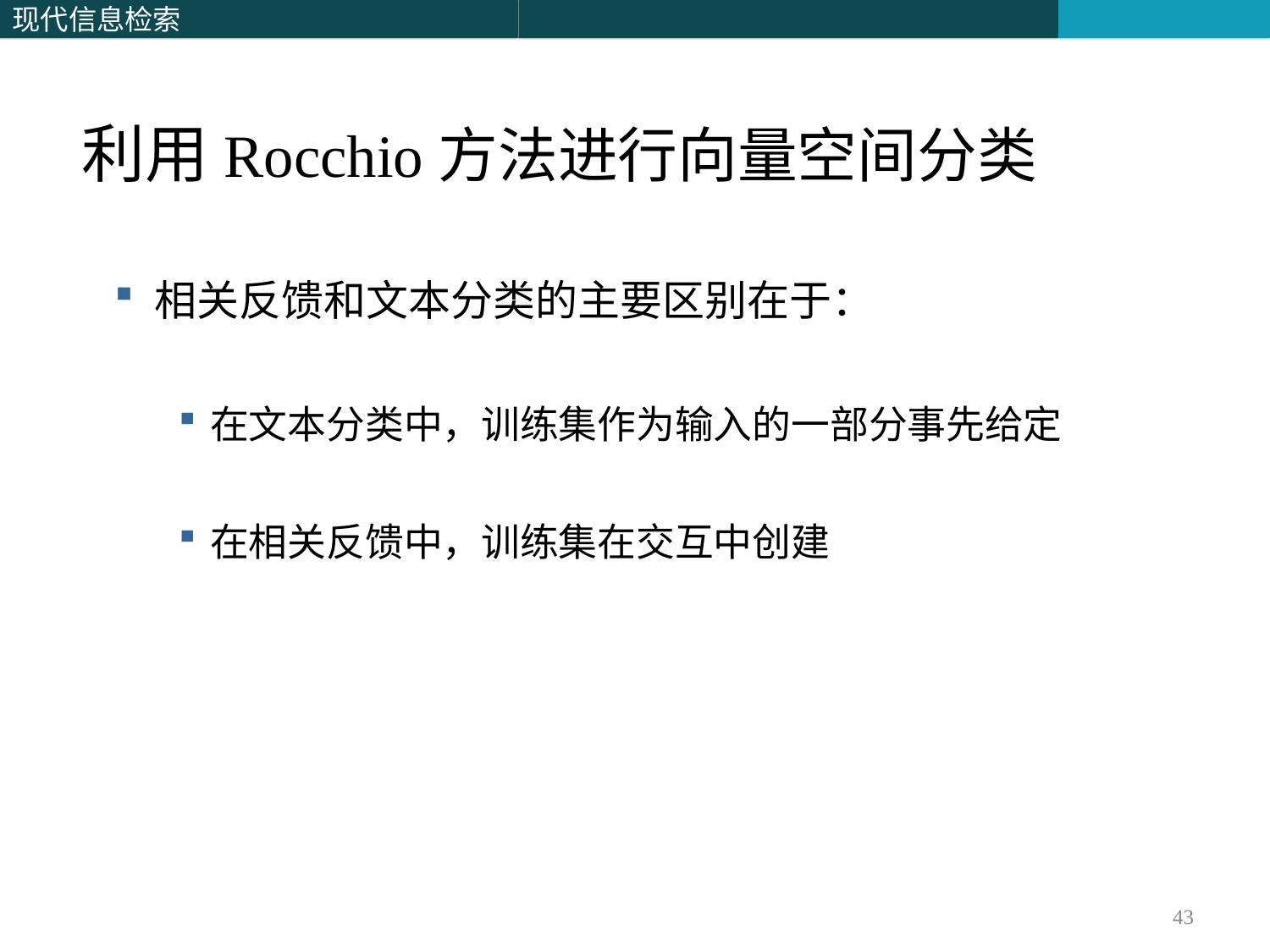

利用Rocchio方法进行向量空间分类
相关反馈和文本分类的主要区别在于：

在文本分类中，训练集作为输入的一部分事先给定

在相关反馈中，训练集在交互中创建
43